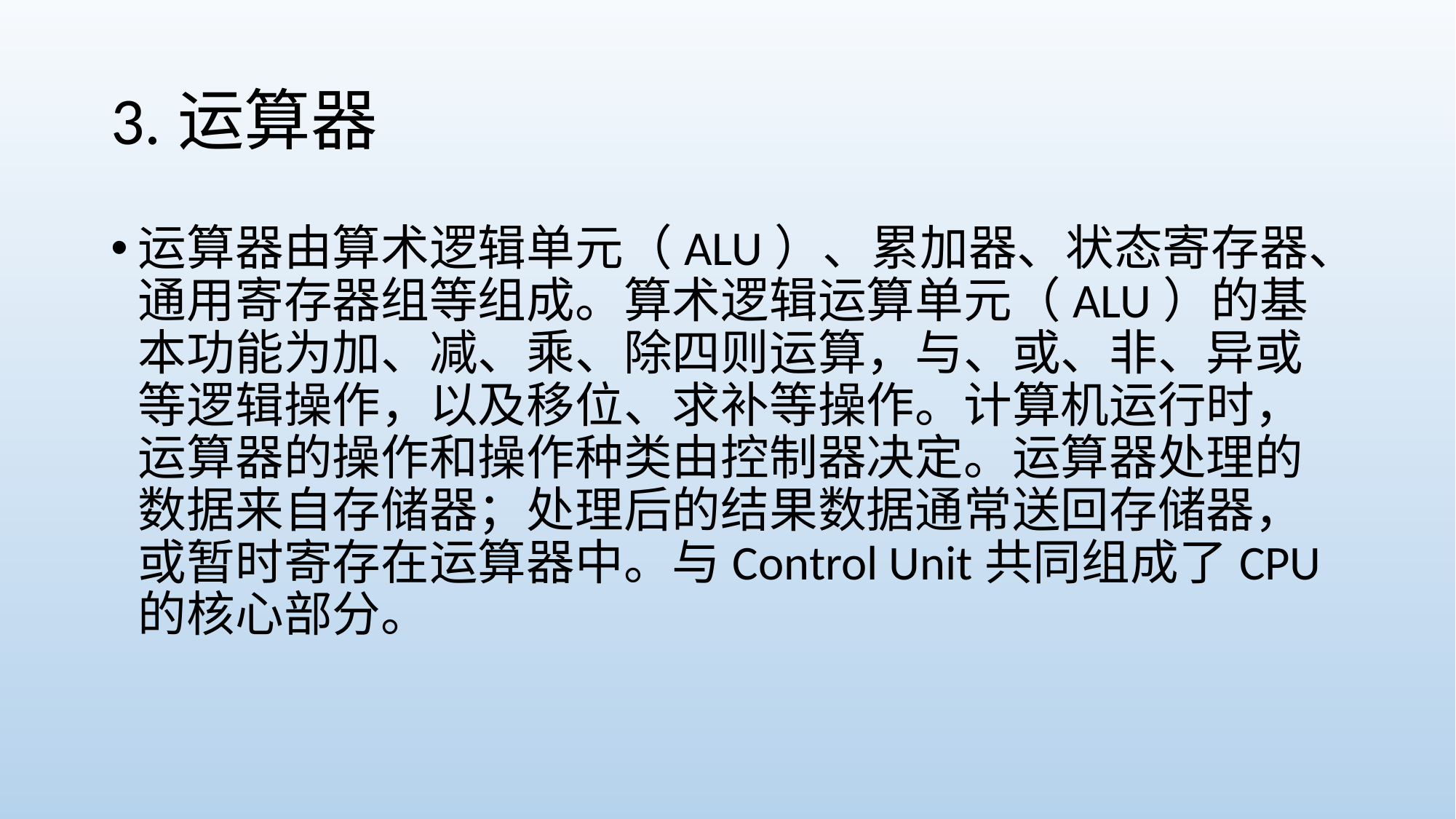

# 3.运算器
运算器由算术逻辑单元（ALU）、累加器、状态寄存器、通用寄存器组等组成。算术逻辑运算单元（ALU）的基本功能为加、减、乘、除四则运算，与、或、非、异或等逻辑操作，以及移位、求补等操作。计算机运行时，运算器的操作和操作种类由控制器决定。运算器处理的数据来自存储器；处理后的结果数据通常送回存储器，或暂时寄存在运算器中。与Control Unit共同组成了CPU的核心部分。